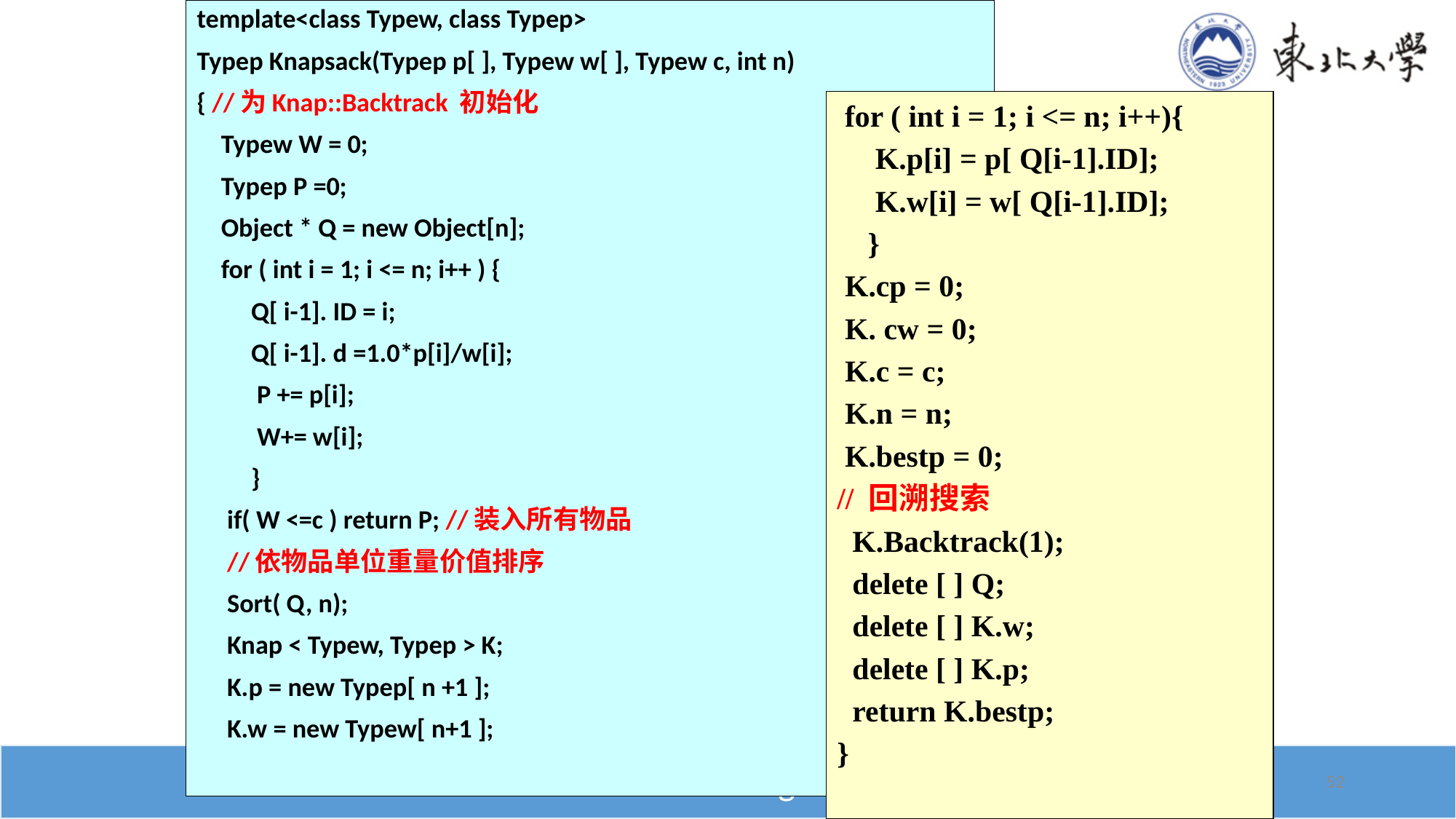

template<class Typew, class Typep>
Typep Knapsack(Typep p[ ], Typew w[ ], Typew c, int n)
{ //为Knap::Backtrack 初始化
    Typew W = 0;
    Typep P =0;
    Object * Q = new Object[n];
    for ( int i = 1; i <= n; i++ ) {
         Q[ i-1]. ID = i;
         Q[ i-1]. d =1.0*p[i]/w[i];
          P += p[i];
          W+= w[i];
         }
     if( W <=c ) return P; //装入所有物品
     //依物品单位重量价值排序
     Sort( Q, n);
     Knap < Typew, Typep > K;
     K.p = new Typep[ n +1 ];
     K.w = new Typew[ n+1 ];

 for ( int i = 1; i <= n; i++){
     K.p[i] = p[ Q[i-1].ID];
     K.w[i] = w[ Q[i-1].ID];
    }
 K.cp = 0;
 K. cw = 0;
 K.c = c;
 K.n = n;
 K.bestp = 0;
// 回溯搜索
  K.Backtrack(1);
  delete [ ] Q;
  delete [ ] K.w;
  delete [ ] K.p;
  return K.bestp;
}
52